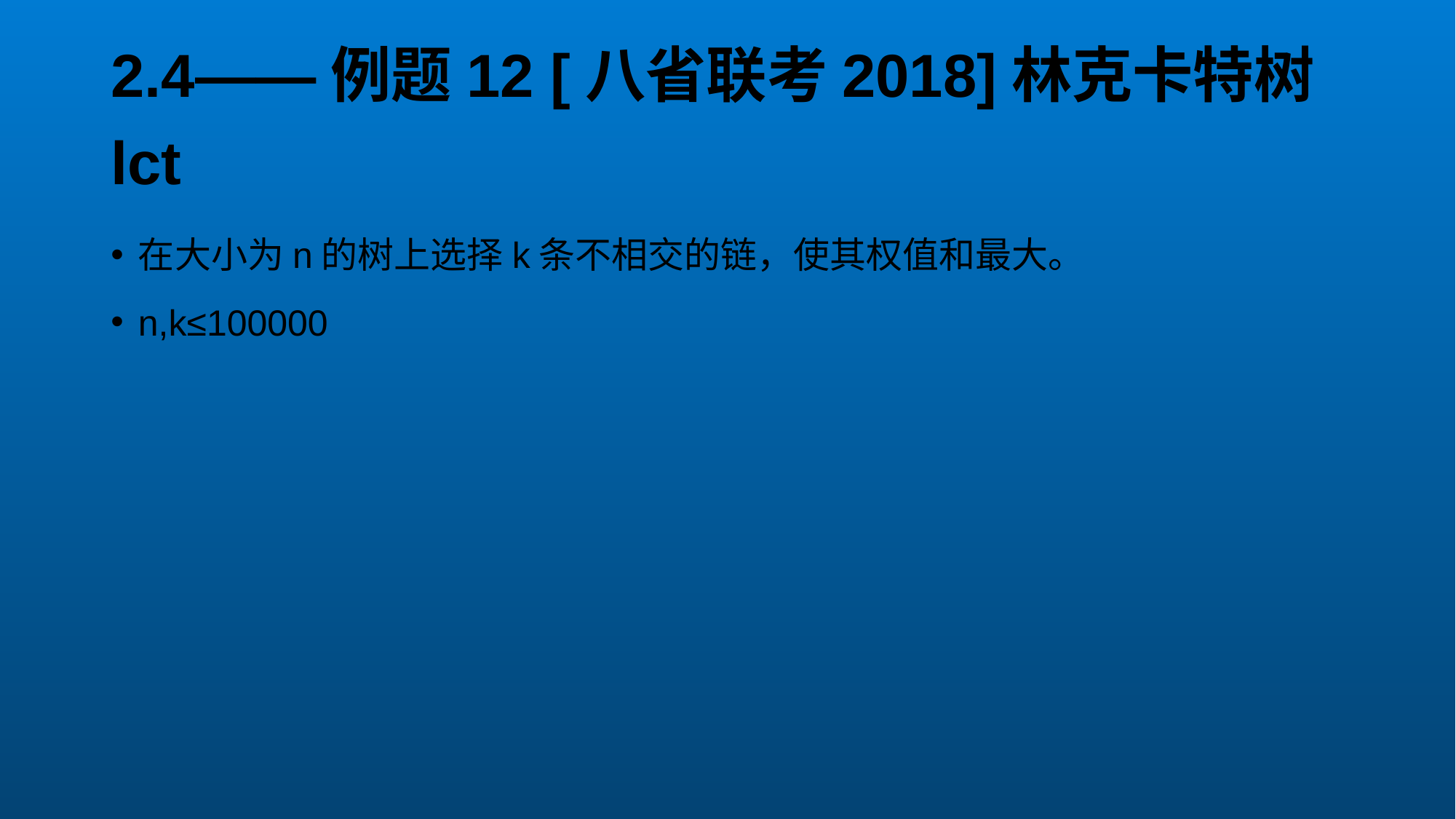

# 2.4——例题12 [八省联考2018]林克卡特树lct
在大小为n的树上选择k条不相交的链，使其权值和最大。
n,k≤100000